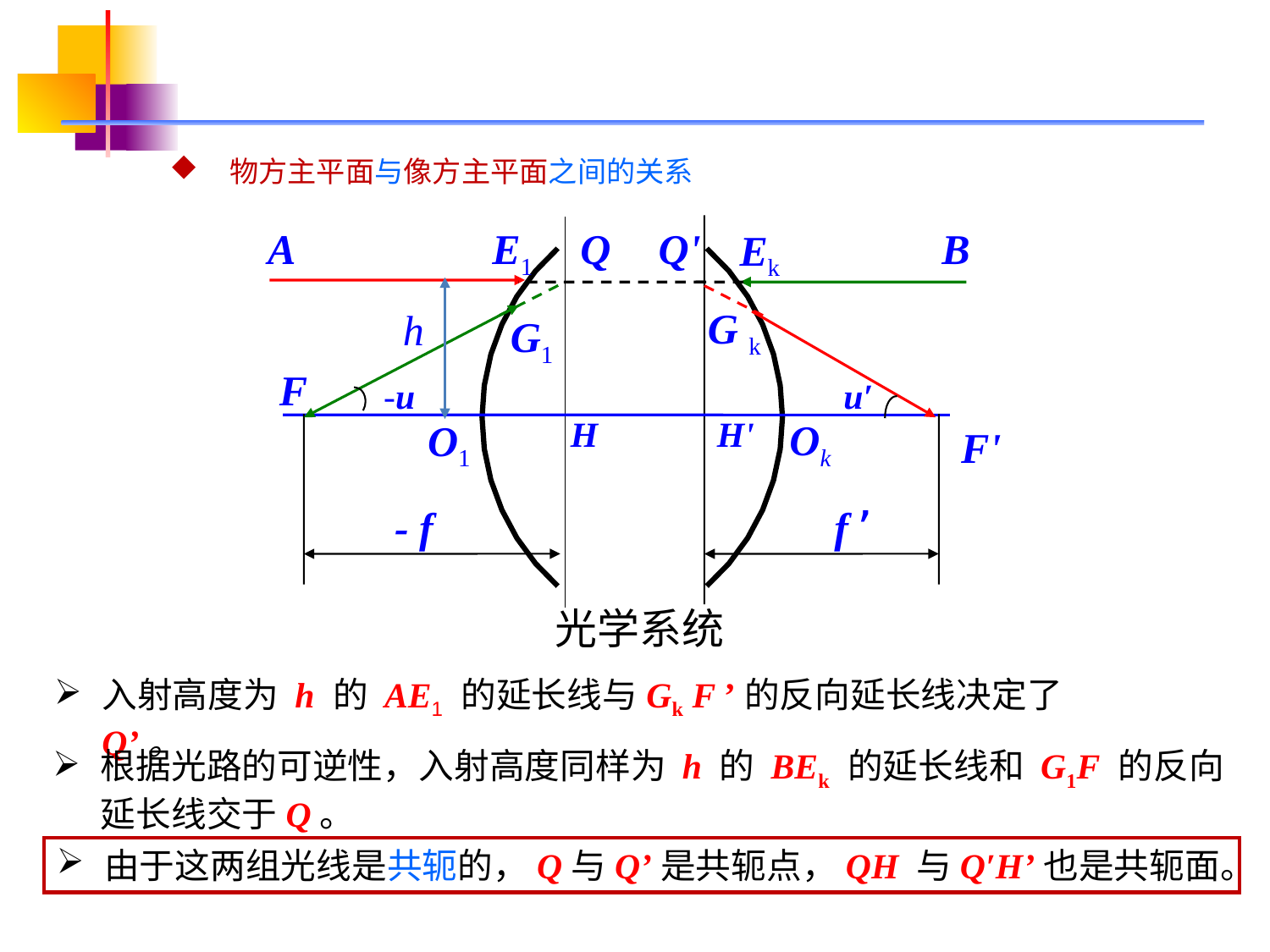

# 物方主平面与像方主平面之间的关系
A
E1
Q
Q'

B

G1

F
H
O1

F'
- f
f ’

H'

G k
Ek
h
-u
u′

Ok
光学系统
入射高度为 h 的 AE1 的延长线与Gk F ’的反向延长线决定了Q’。
根据光路的可逆性，入射高度同样为 h 的 BEk 的延长线和 G1F 的反向延长线交于Q。
由于这两组光线是共轭的，Q与Q’是共轭点，QH 与Q′H’也是共轭面。